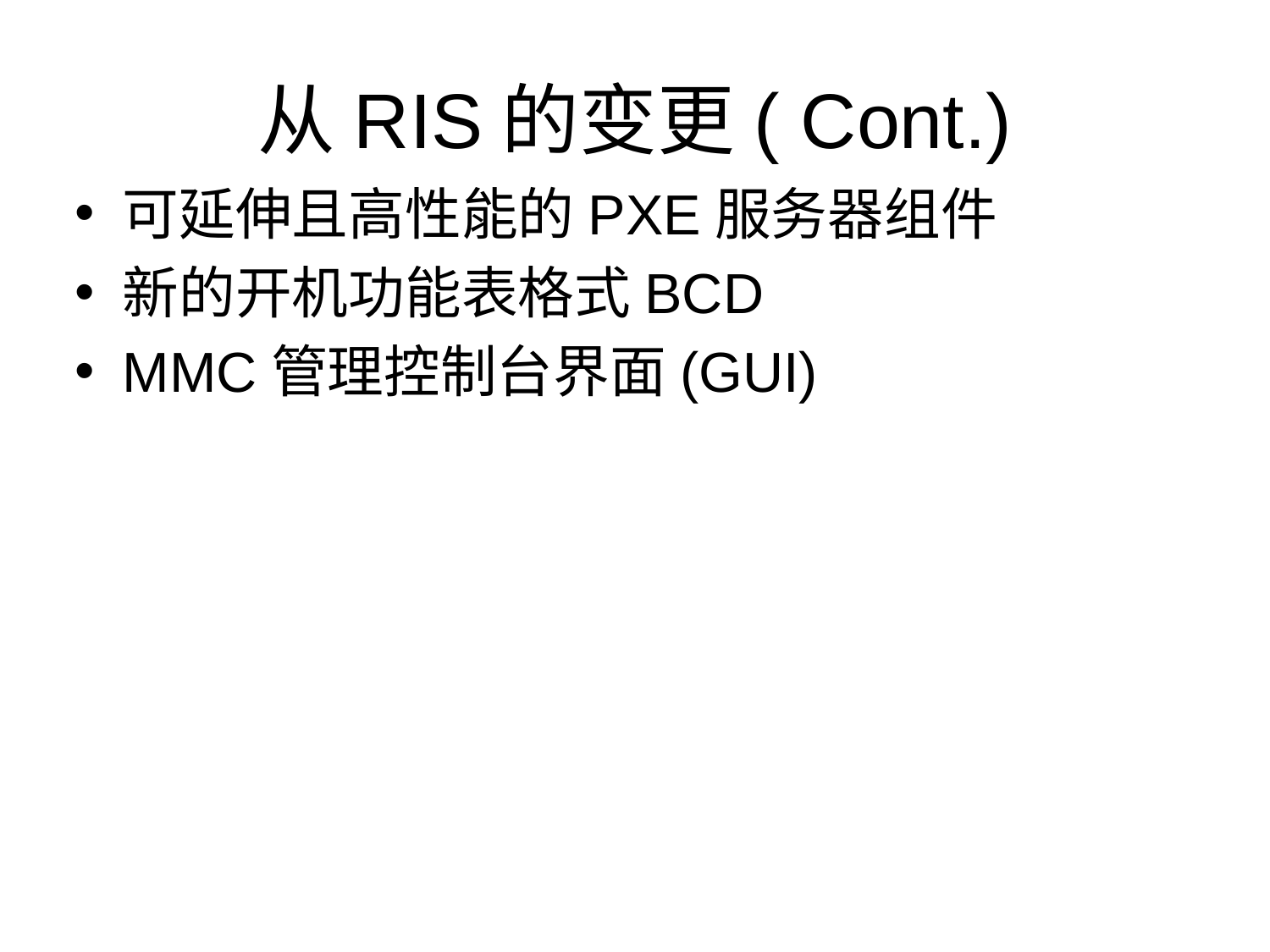

# 从RIS的变更( Cont.)
可延伸且高性能的PXE服务器组件
新的开机功能表格式BCD
MMC管理控制台界面(GUI)